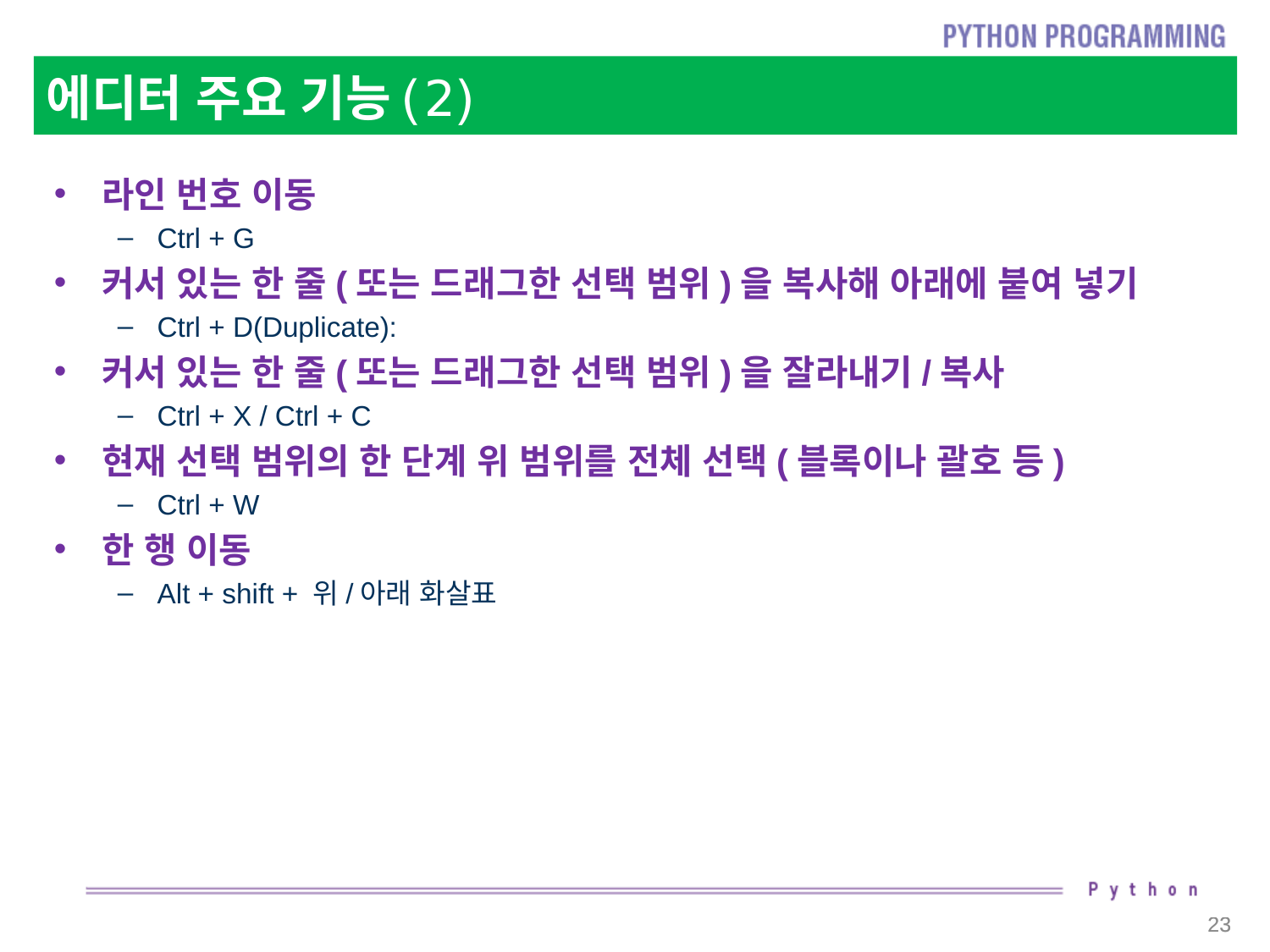

# 에디터 주요 기능(2)
라인 번호 이동
Ctrl + G
커서 있는 한 줄(또는 드래그한 선택 범위)을 복사해 아래에 붙여 넣기
Ctrl + D(Duplicate):
커서 있는 한 줄(또는 드래그한 선택 범위)을 잘라내기/복사
Ctrl + X / Ctrl + C
현재 선택 범위의 한 단계 위 범위를 전체 선택(블록이나 괄호 등)
Ctrl + W
한 행 이동
Alt + shift + 위/아래 화살표

23